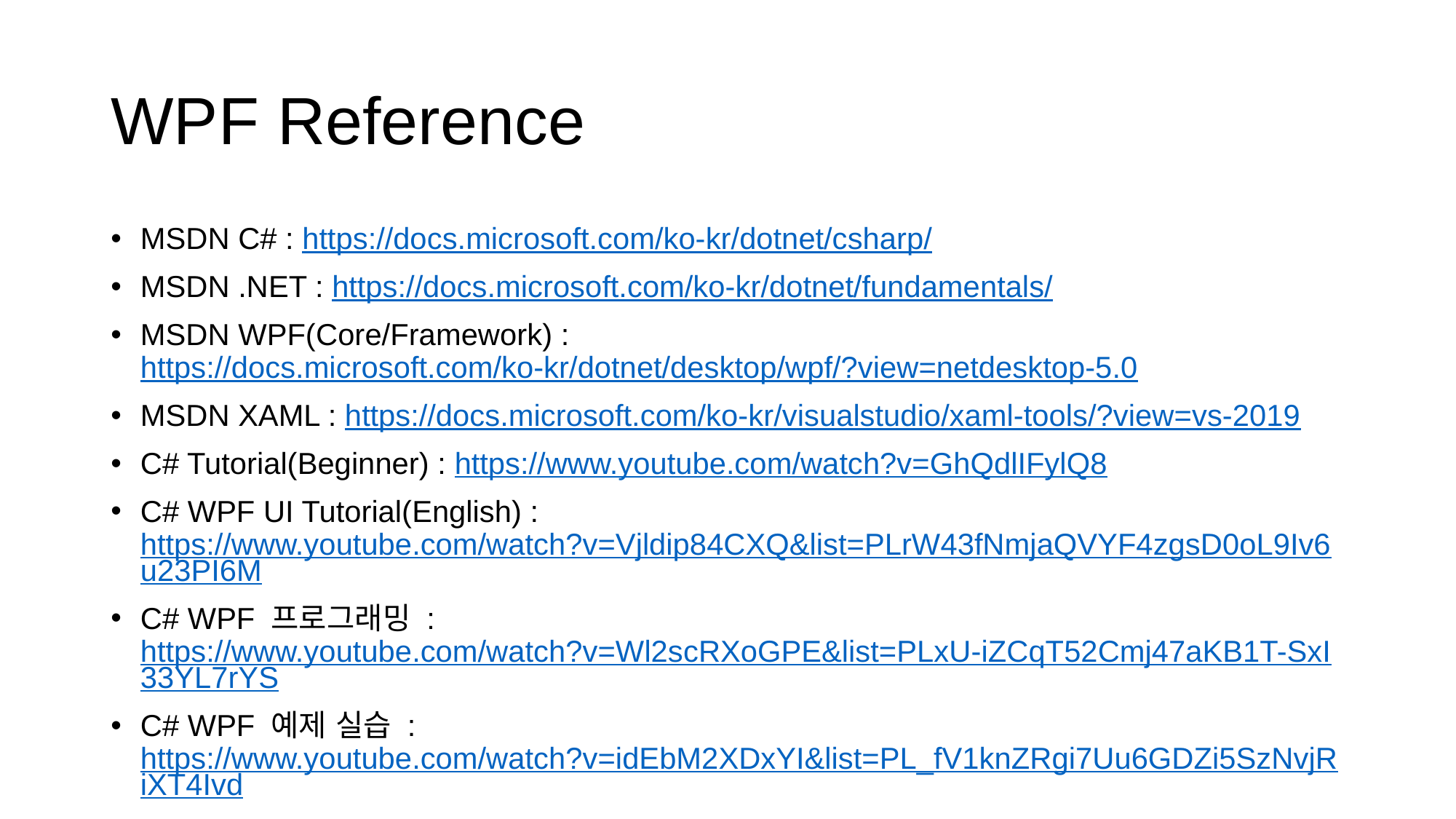

# WPF Reference
MSDN C# : https://docs.microsoft.com/ko-kr/dotnet/csharp/
MSDN .NET : https://docs.microsoft.com/ko-kr/dotnet/fundamentals/
MSDN WPF(Core/Framework) : https://docs.microsoft.com/ko-kr/dotnet/desktop/wpf/?view=netdesktop-5.0
MSDN XAML : https://docs.microsoft.com/ko-kr/visualstudio/xaml-tools/?view=vs-2019
C# Tutorial(Beginner) : https://www.youtube.com/watch?v=GhQdlIFylQ8
C# WPF UI Tutorial(English) : https://www.youtube.com/watch?v=Vjldip84CXQ&list=PLrW43fNmjaQVYF4zgsD0oL9Iv6u23PI6M
C# WPF 프로그래밍 : https://www.youtube.com/watch?v=Wl2scRXoGPE&list=PLxU-iZCqT52Cmj47aKB1T-SxI33YL7rYS
C# WPF 예제 실습 : https://www.youtube.com/watch?v=idEbM2XDxYI&list=PL_fV1knZRgi7Uu6GDZi5SzNvjRiXT4Ivd